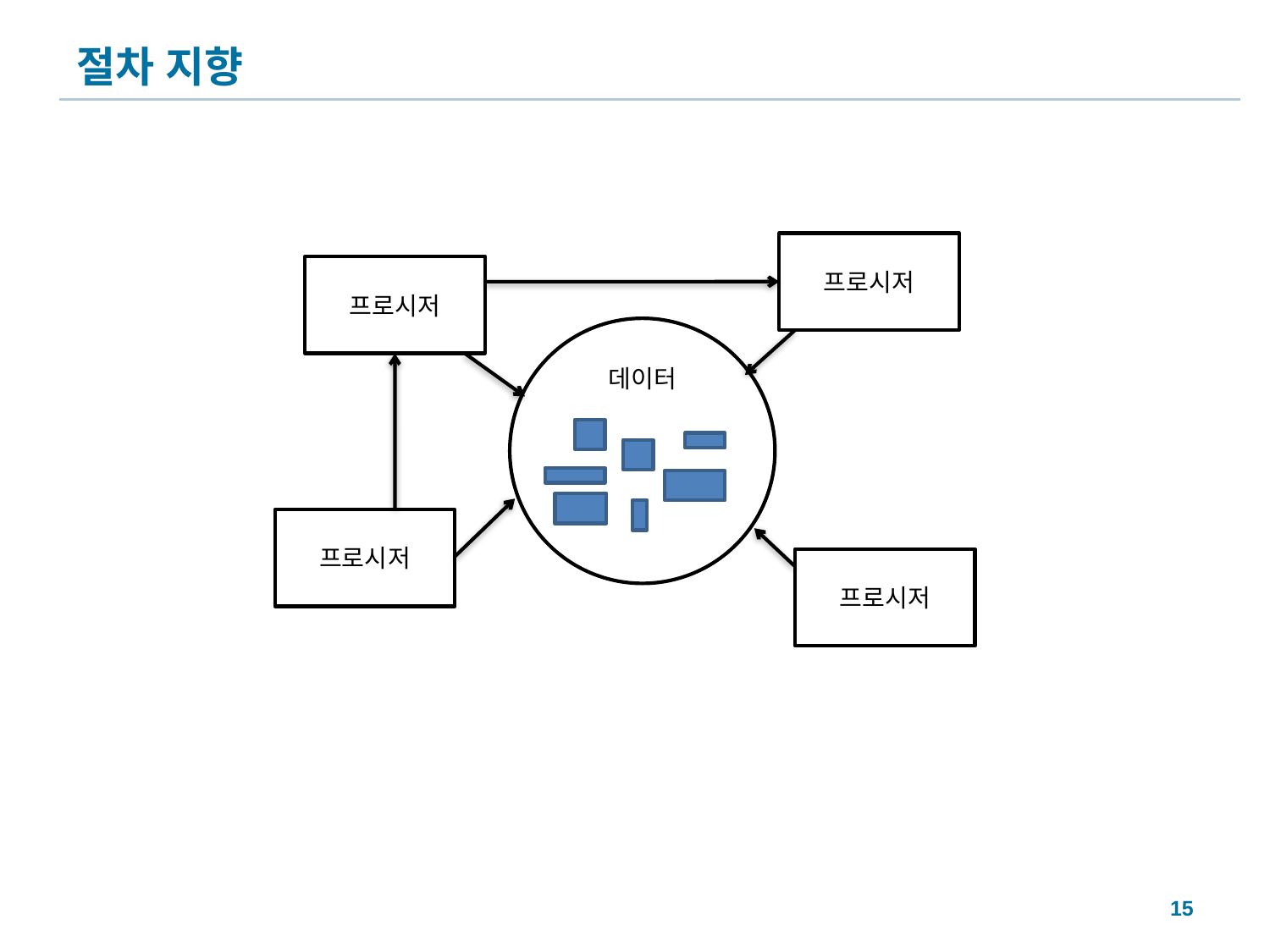

# 절차 지향
프로시저
프로시저
데이터

프로시저
프로시저
15